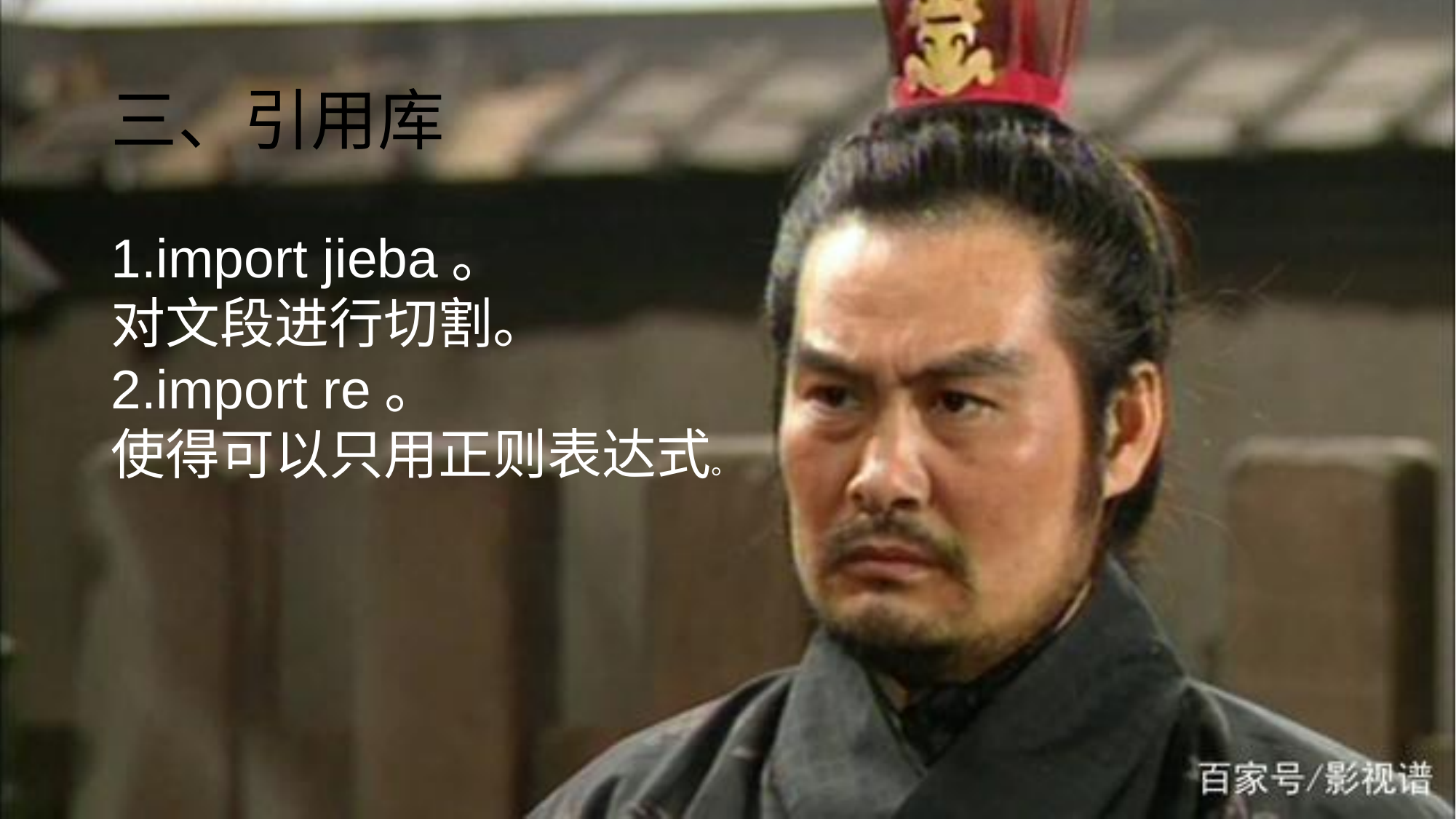

# 三、引用库
import jieba。
对文段进行切割。
import re。
使得可以只用正则表达式。